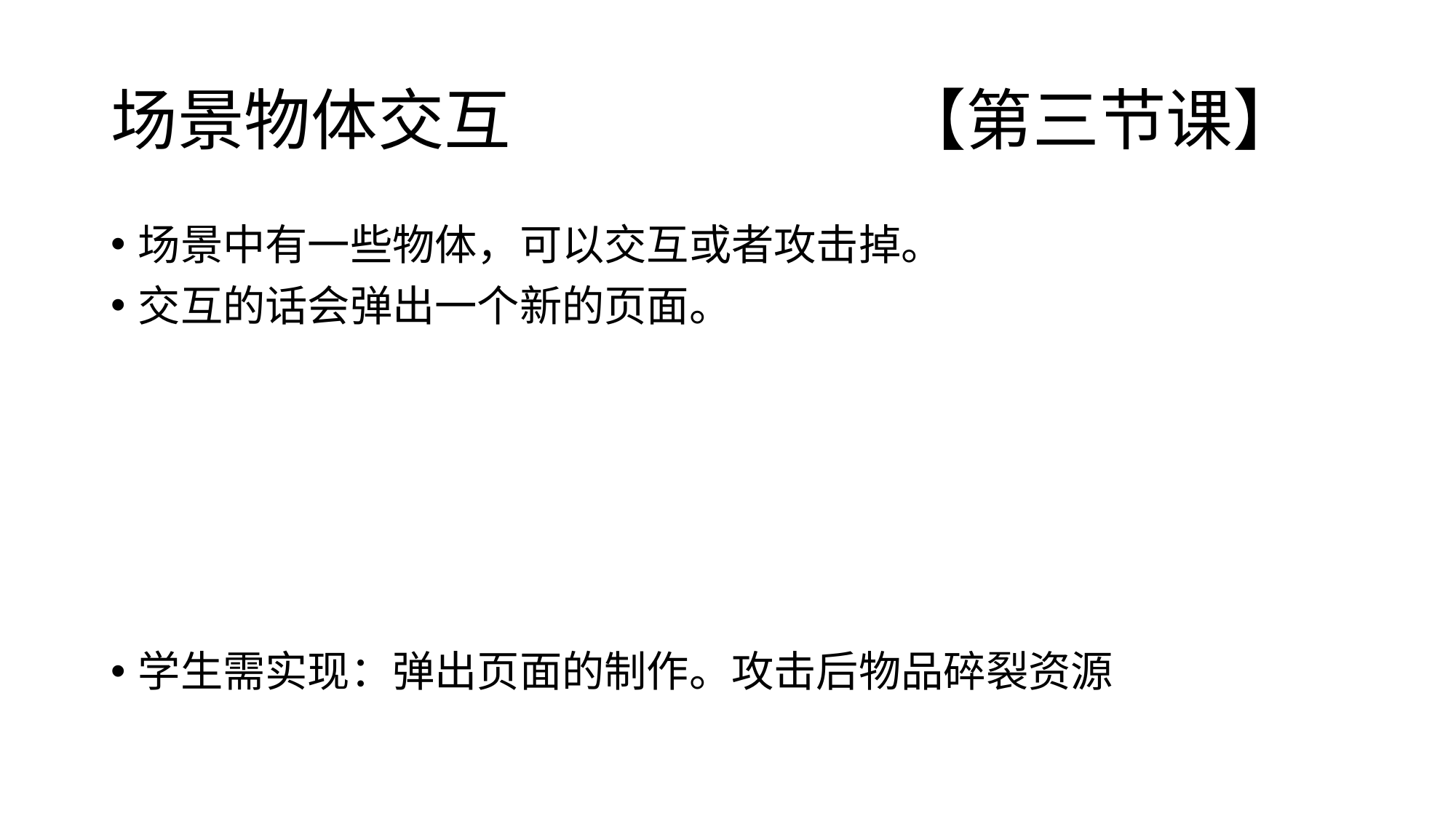

# 场景物体交互                          【第三节课】
场景中有一些物体，可以交互或者攻击掉。
交互的话会弹出一个新的页面。

学生需实现：弹出页面的制作。攻击后物品碎裂资源